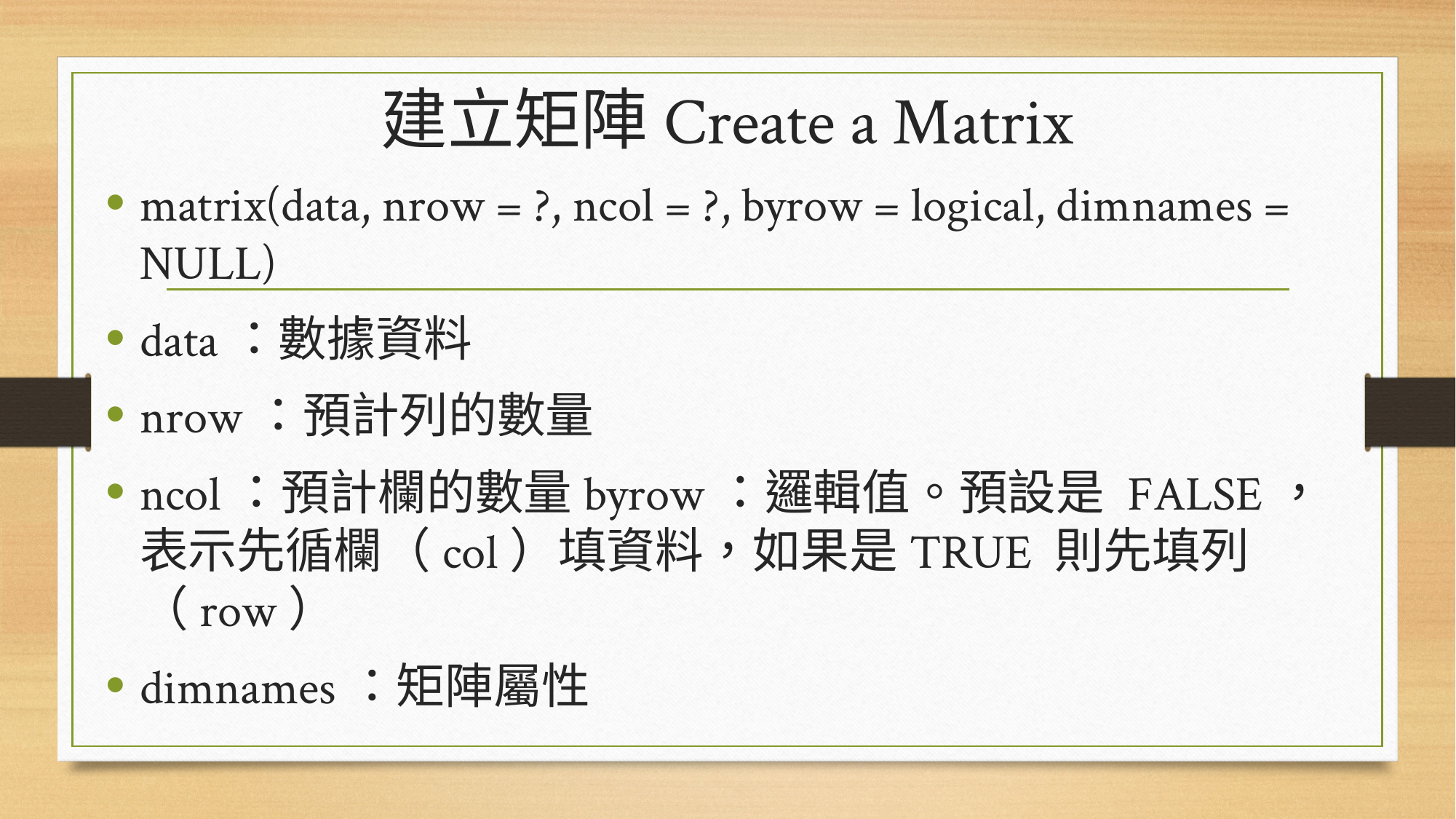

# 建立矩陣Create a Matrix
matrix(data, nrow = ?, ncol = ?, byrow = logical, dimnames = NULL)
data：數據資料
nrow：預計列的數量
ncol：預計欄的數量byrow：邏輯值。預設是 FALSE，表示先循欄（col）填資料，如果是TRUE 則先填列（row）
dimnames：矩陣屬性